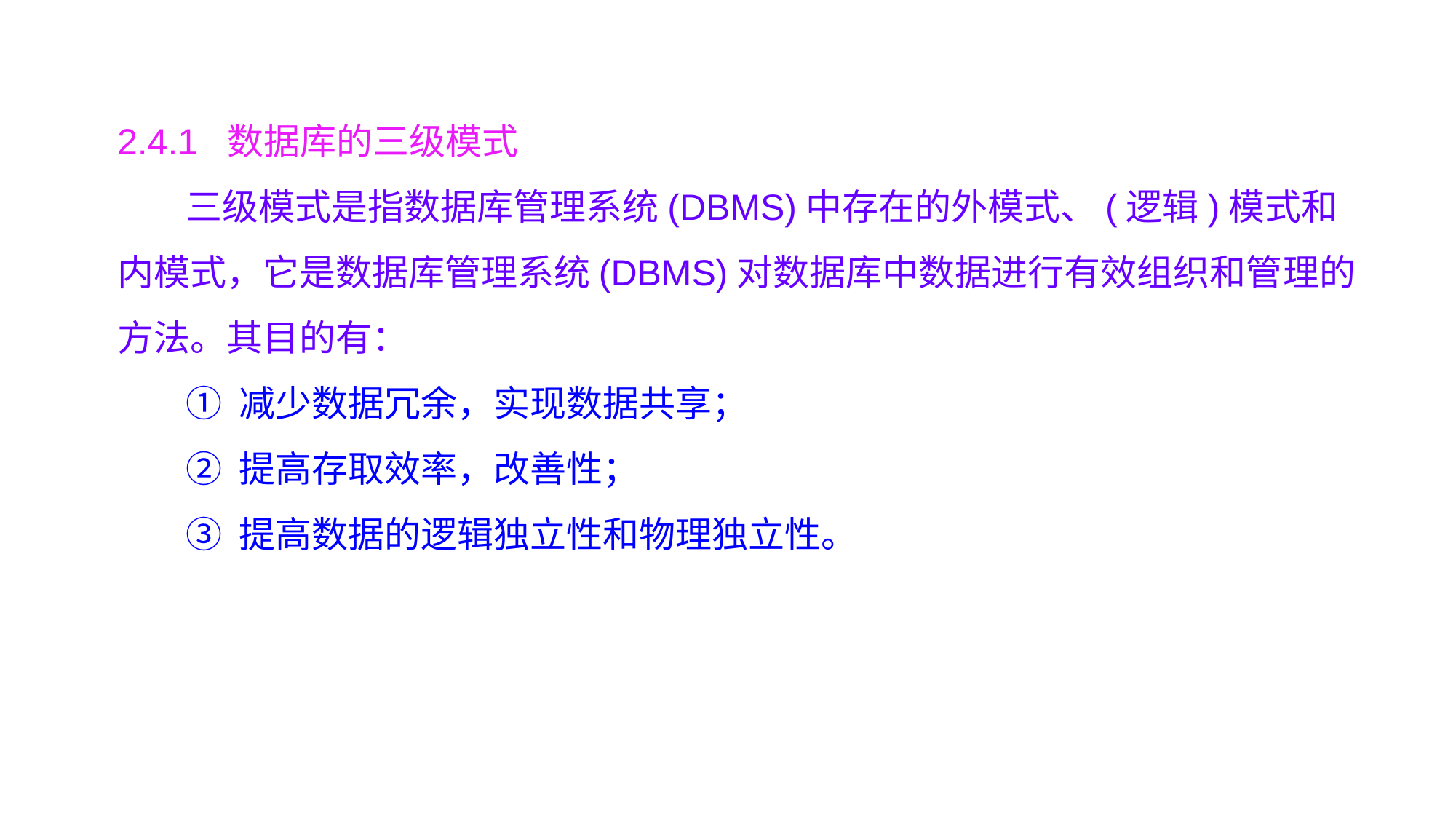

2.4.1  数据库的三级模式
三级模式是指数据库管理系统(DBMS)中存在的外模式、(逻辑)模式和内模式，它是数据库管理系统(DBMS)对数据库中数据进行有效组织和管理的方法。其目的有：
① 减少数据冗余，实现数据共享；
② 提高存取效率，改善性；
③ 提高数据的逻辑独立性和物理独立性。